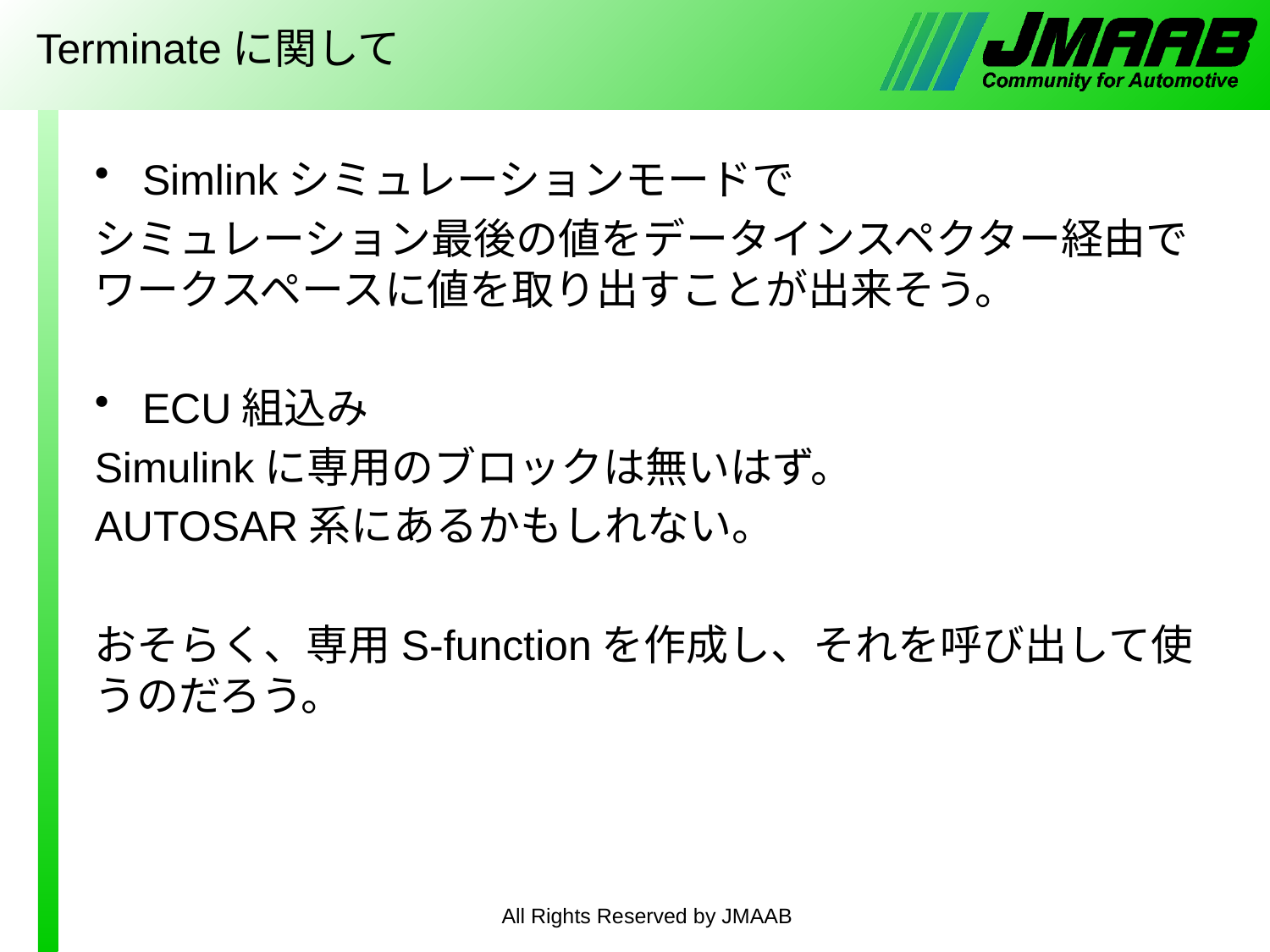

# Terminateに関して
Simlinkシミュレーションモードで
シミュレーション最後の値をデータインスペクター経由でワークスペースに値を取り出すことが出来そう。

ECU組込み
Simulinkに専用のブロックは無いはず。
AUTOSAR系にあるかもしれない。

おそらく、専用S-functionを作成し、それを呼び出して使うのだろう。